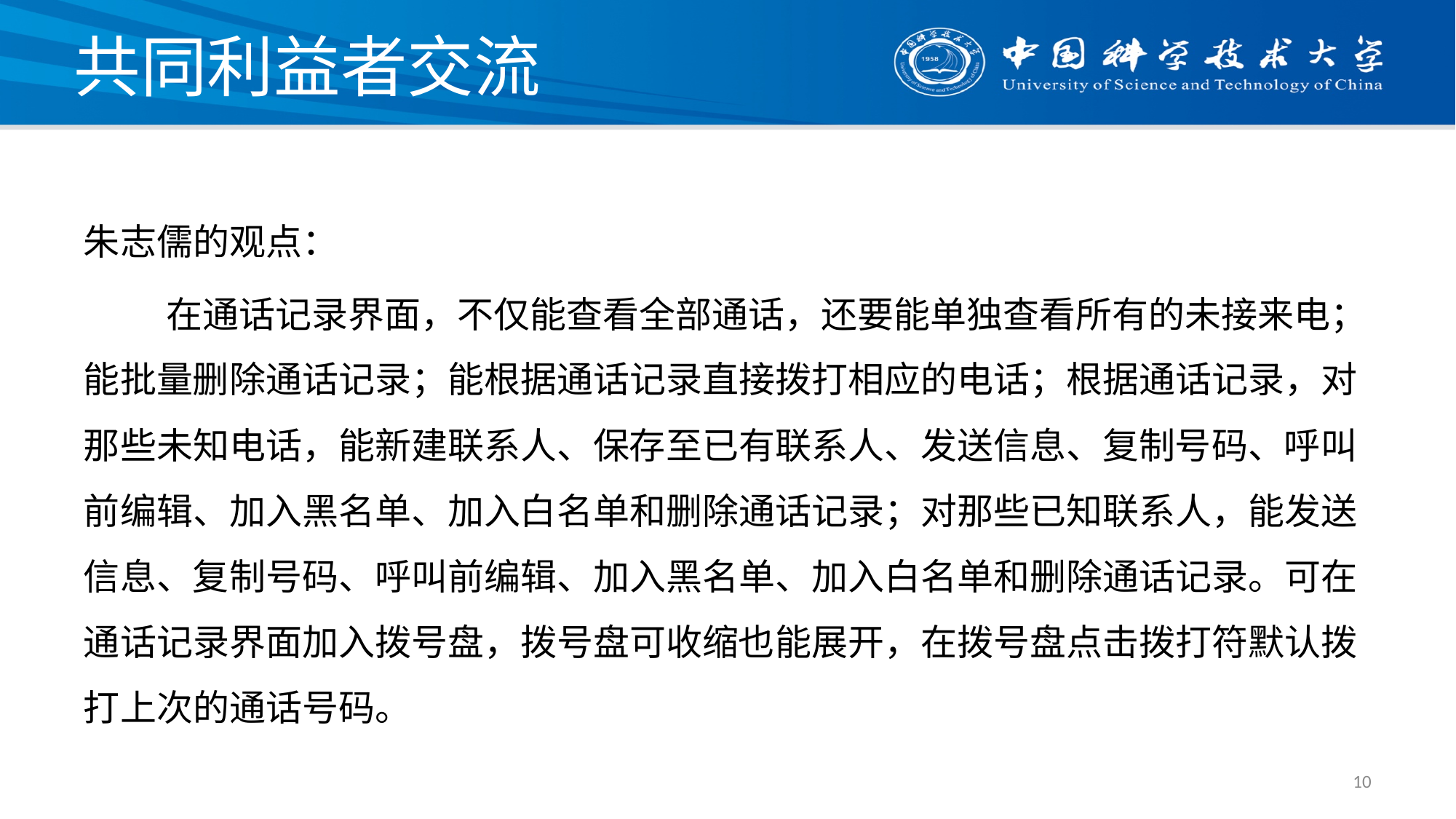

# 共同利益者交流
朱志儒的观点：
         在通话记录界面，不仅能查看全部通话，还要能单独查看所有的未接来电；能批量删除通话记录；能根据通话记录直接拨打相应的电话；根据通话记录，对那些未知电话，能新建联系人、保存至已有联系人、发送信息、复制号码、呼叫前编辑、加入黑名单、加入白名单和删除通话记录；对那些已知联系人，能发送信息、复制号码、呼叫前编辑、加入黑名单、加入白名单和删除通话记录。可在通话记录界面加入拨号盘，拨号盘可收缩也能展开，在拨号盘点击拨打符默认拨打上次的通话号码。
10